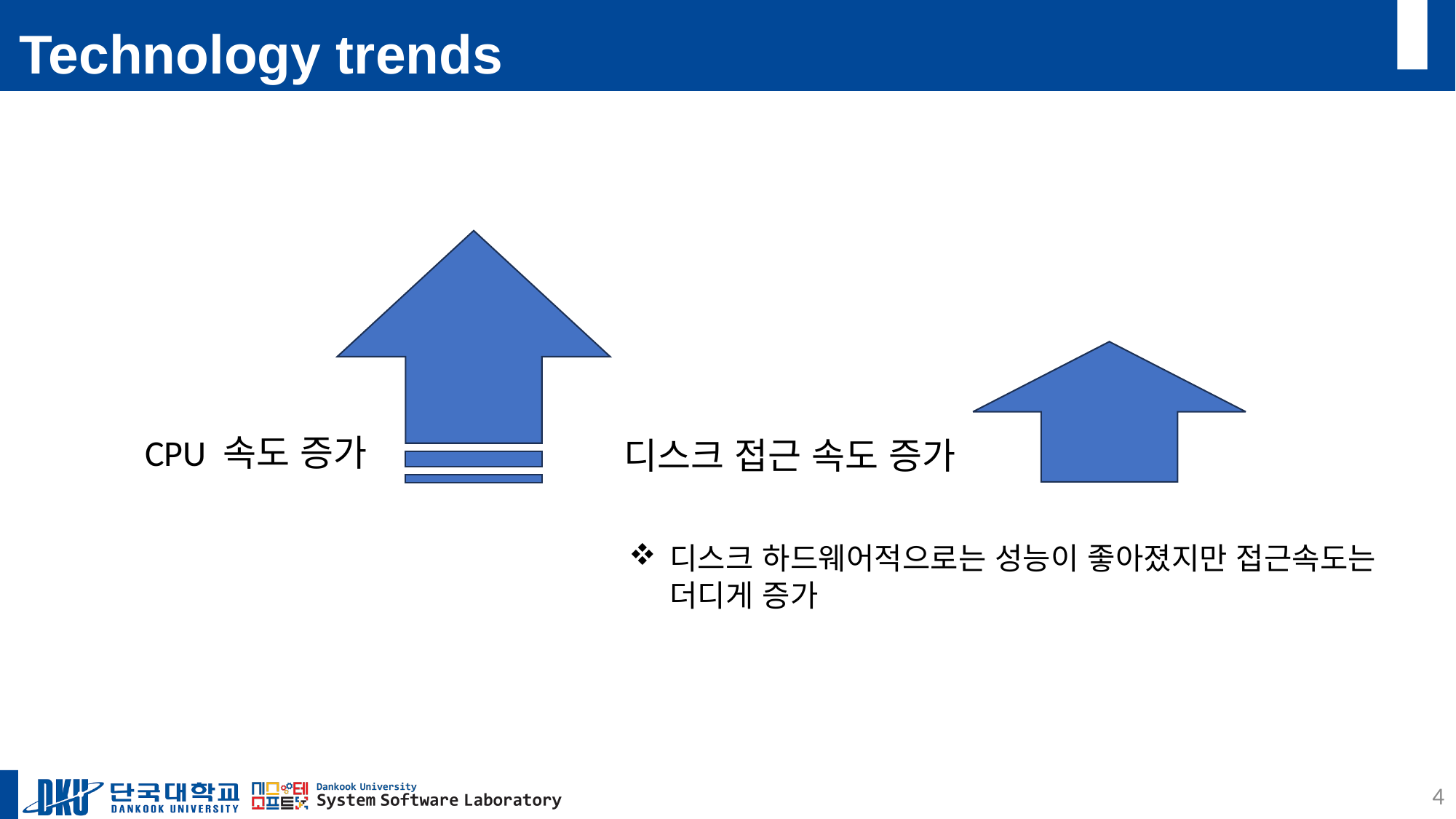

# Technology trends

CPU 속도 증가
디스크 접근 속도 증가
디스크 하드웨어적으로는 성능이 좋아졌지만 접근속도는 더디게 증가
4